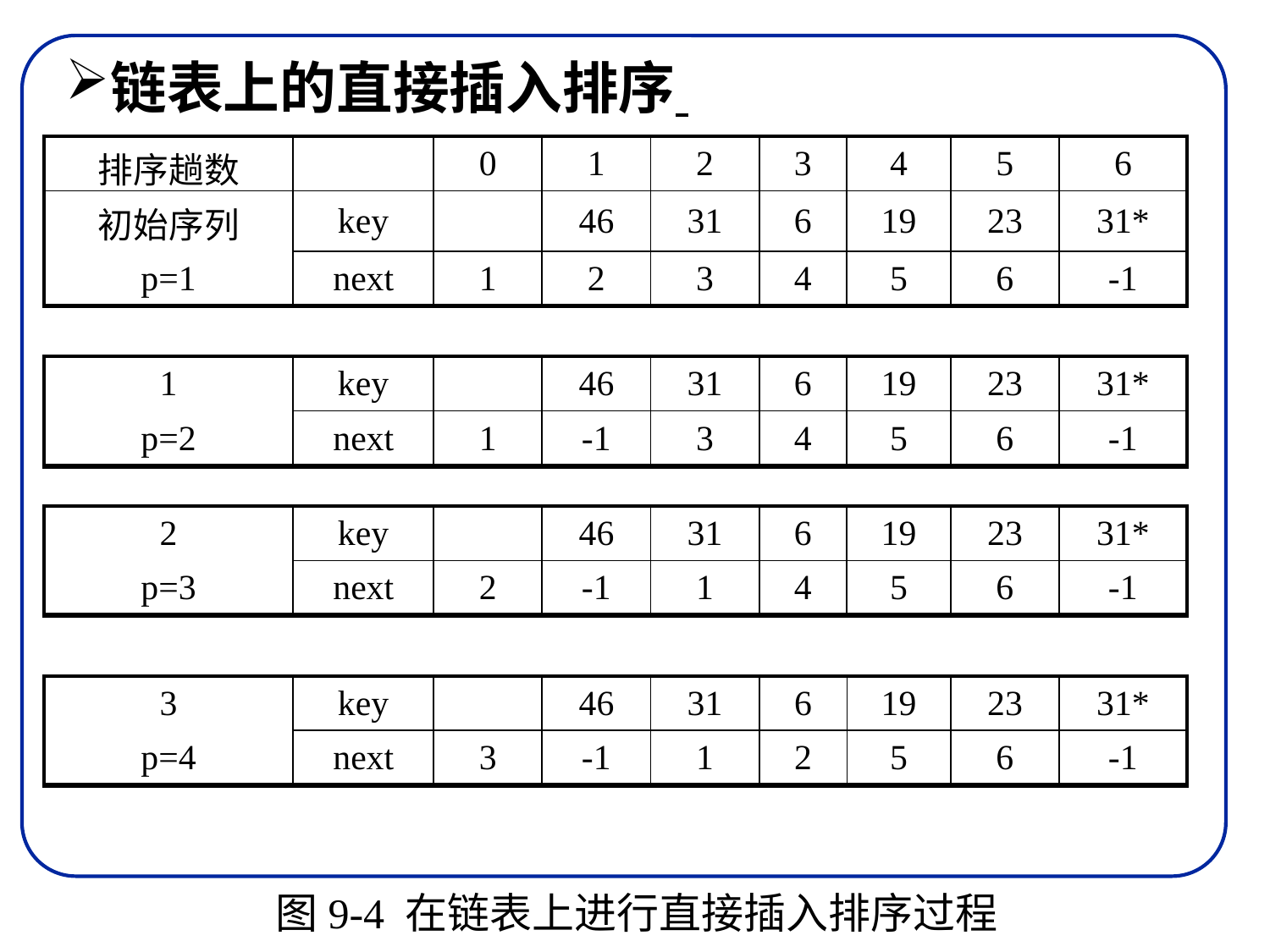

链表上的直接插入排序
| 排序趟数 |  | 0 | 1 | 2 | 3 | 4 | 5 | 6 |
| --- | --- | --- | --- | --- | --- | --- | --- | --- |
| 初始序列 | key |  | 46 | 31 | 6 | 19 | 23 | 31\* |
| p=1 | next | 1 | 2 | 3 | 4 | 5 | 6 | -1 |
| 1 | key |  | 46 | 31 | 6 | 19 | 23 | 31\* |
| --- | --- | --- | --- | --- | --- | --- | --- | --- |
| p=2 | next | 1 | -1 | 3 | 4 | 5 | 6 | -1 |

| 2 | key |  | 46 | 31 | 6 | 19 | 23 | 31\* |
| --- | --- | --- | --- | --- | --- | --- | --- | --- |
| p=3 | next | 2 | -1 | 1 | 4 | 5 | 6 | -1 |
| 3 | key |  | 46 | 31 | 6 | 19 | 23 | 31\* |
| --- | --- | --- | --- | --- | --- | --- | --- | --- |
| p=4 | next | 3 | -1 | 1 | 2 | 5 | 6 | -1 |
图9-4 在链表上进行直接插入排序过程